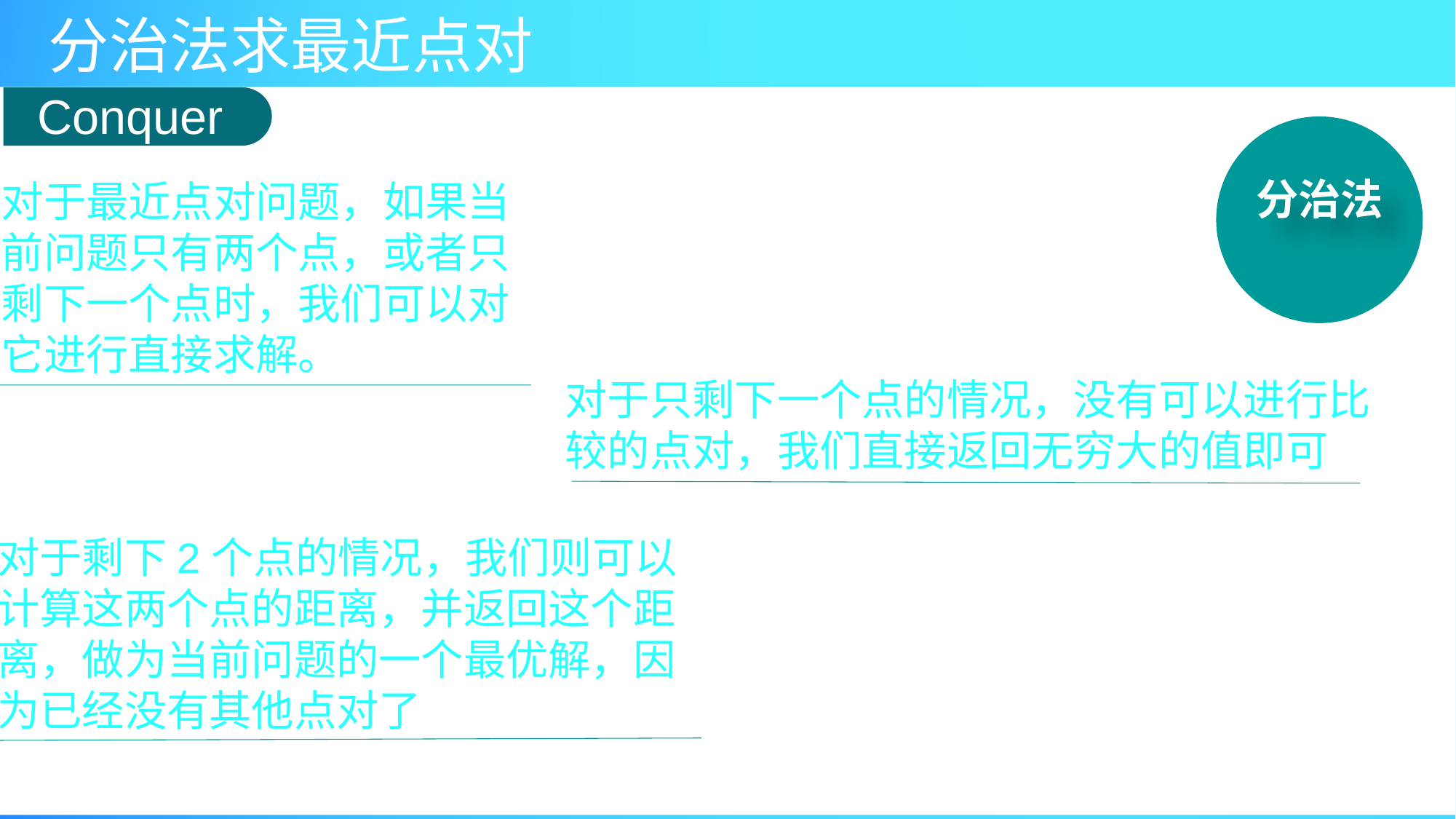

Conquer

分治法
对于最近点对问题，如果当前问题只有两个点，或者只剩下一个点时，我们可以对它进行直接求解。

对于只剩下一个点的情况，没有可以进行比较的点对，我们直接返回无穷大的值即可
对于剩下2个点的情况，我们则可以计算这两个点的距离，并返回这个距离，做为当前问题的一个最优解，因为已经没有其他点对了